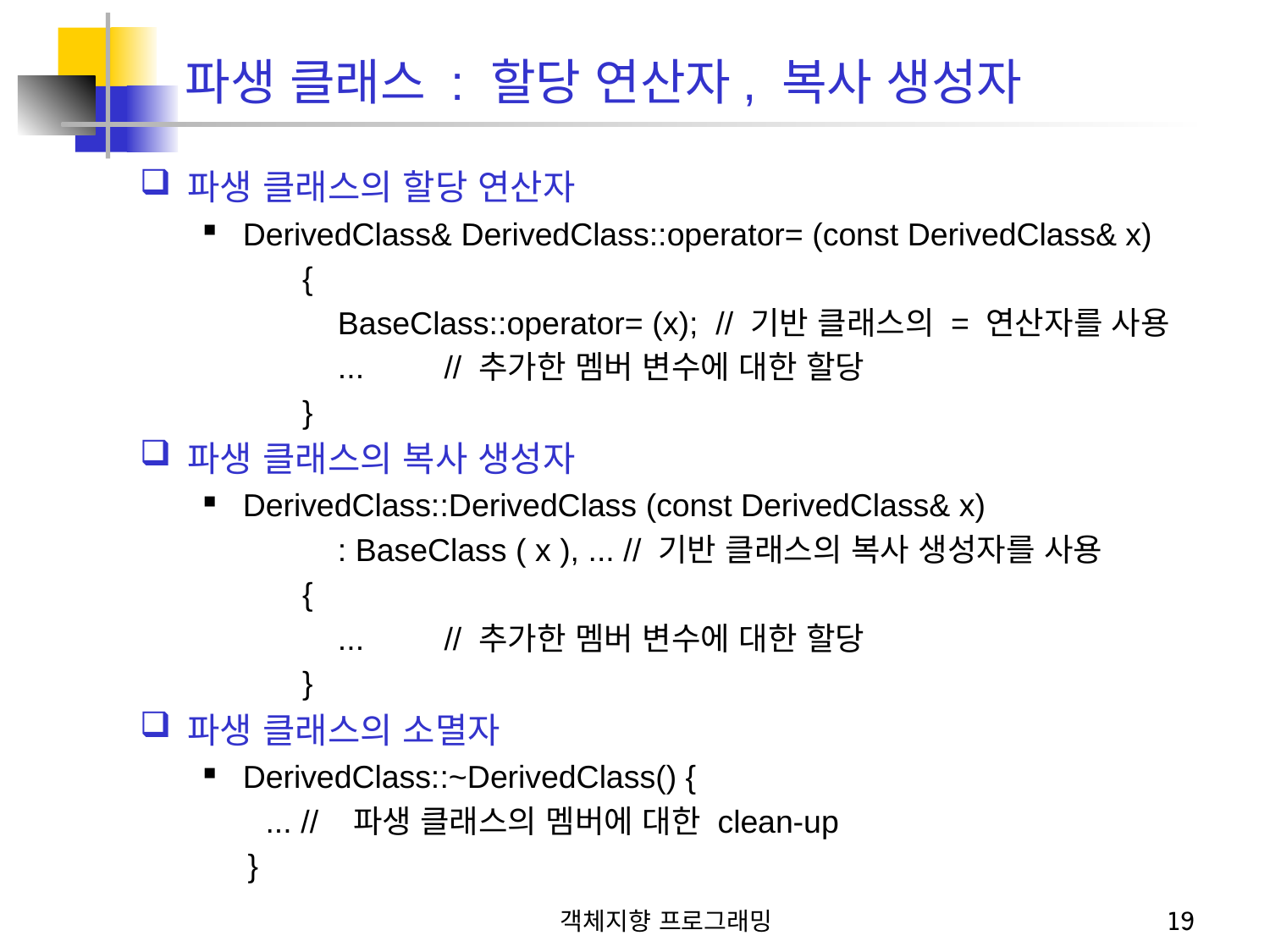

파생 클래스 : 할당 연산자, 복사 생성자
파생 클래스의 할당 연산자
DerivedClass& DerivedClass::operator= (const DerivedClass& x)
    {
        BaseClass::operator= (x);  // 기반 클래스의 = 연산자를 사용
        ...         // 추가한 멤버 변수에 대한 할당
    }
파생 클래스의 복사 생성자
DerivedClass::DerivedClass (const DerivedClass& x)
        : BaseClass ( x ), ... // 기반 클래스의 복사 생성자를 사용
    {
        ...         // 추가한 멤버 변수에 대한 할당
    }
파생 클래스의 소멸자
DerivedClass::~DerivedClass() {
       ... //   파생 클래스의 멤버에 대한 clean-up
     }

객체지향 프로그래밍
19